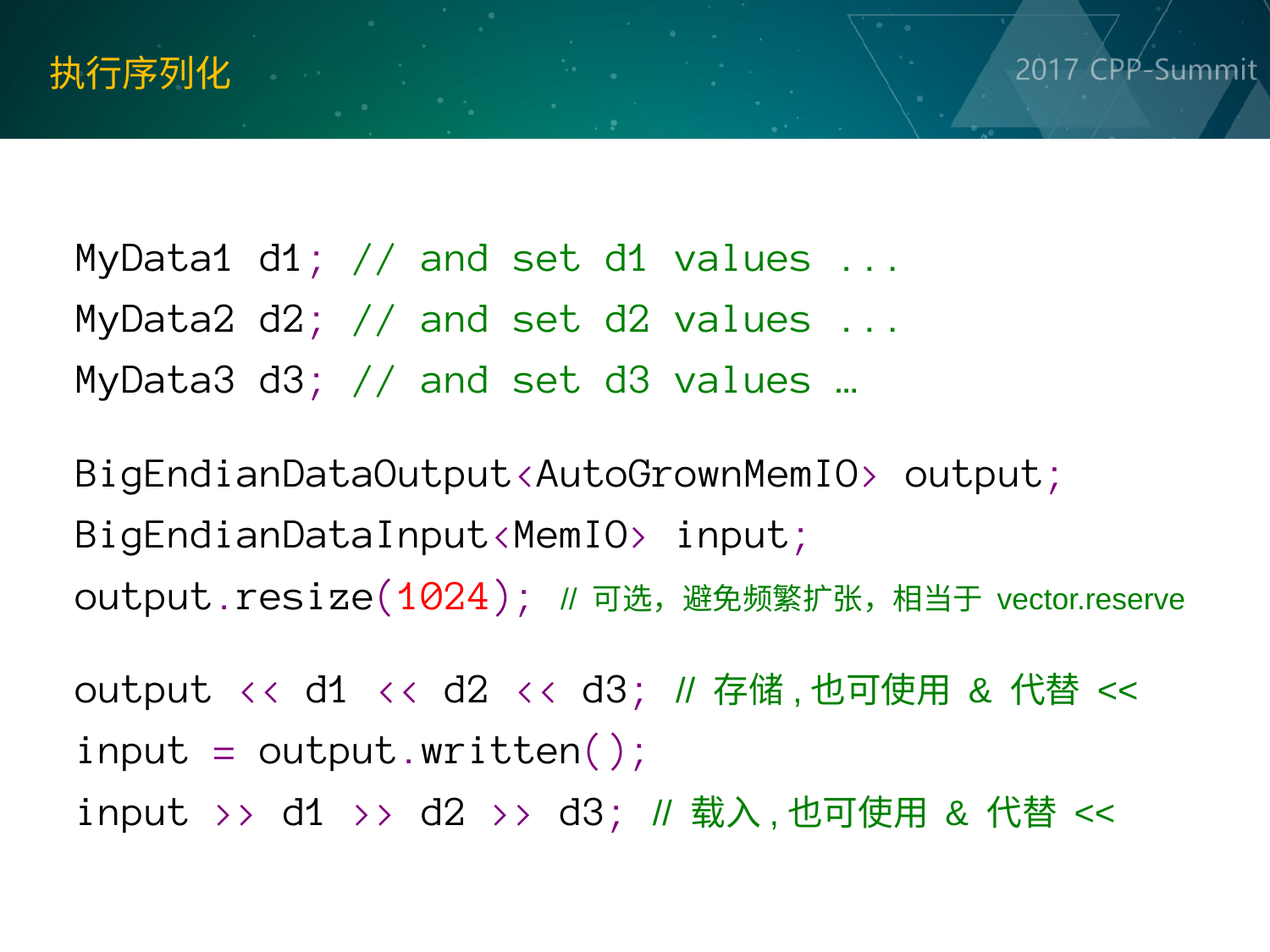

# 执行序列化
MyData1 d1; // and set d1 values ...
MyData2 d2; // and set d2 values ...
MyData3 d3; // and set d3 values …
BigEndianDataOutput<AutoGrownMemIO> output;
BigEndianDataInput<MemIO> input;
output.resize(1024); // 可选，避免频繁扩张，相当于 vector.reserve
output << d1 << d2 << d3; // 存储,也可使用 & 代替 <<
input = output.written();
input >> d1 >> d2 >> d3; // 载入,也可使用 & 代替 <<